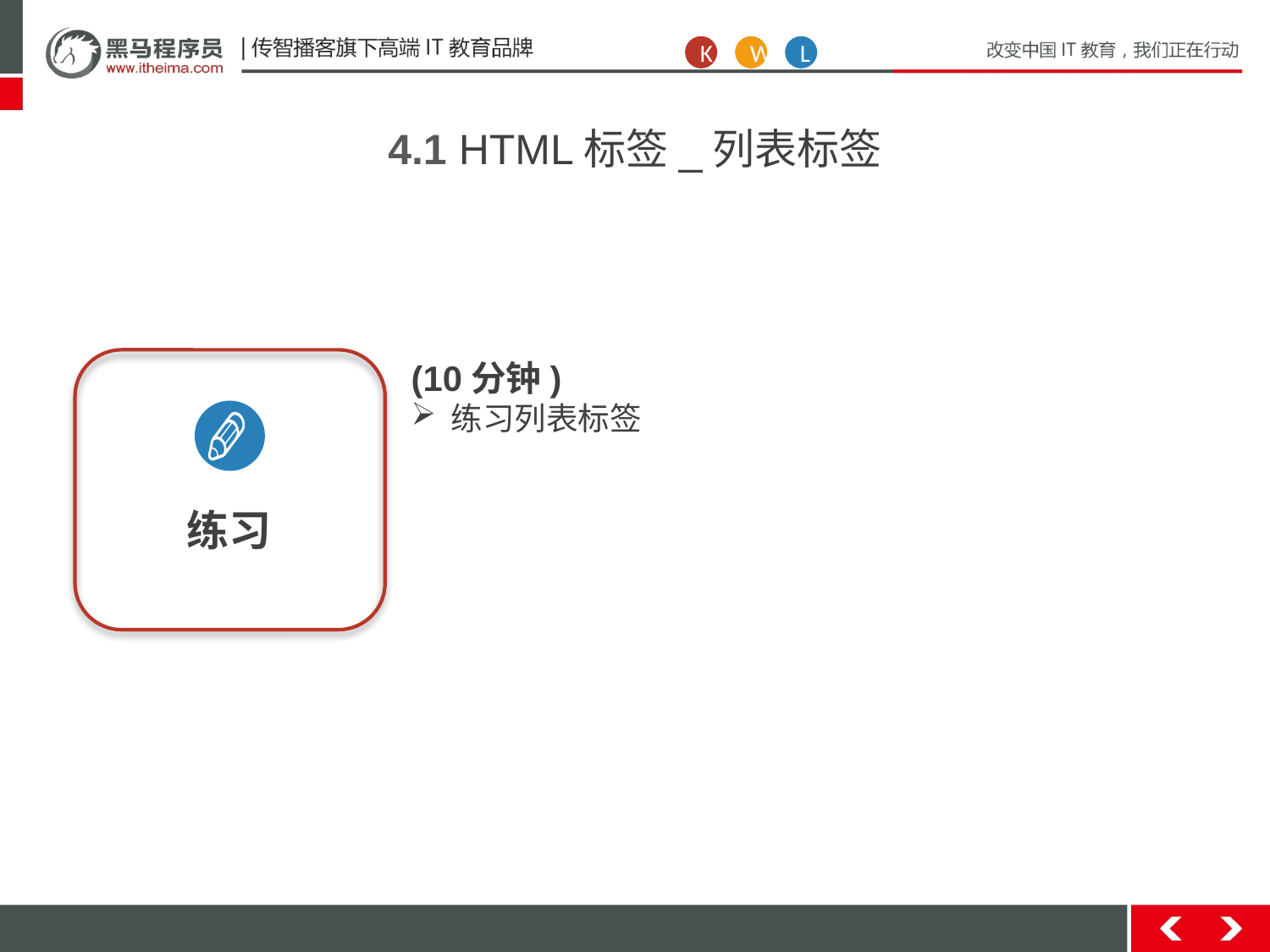

K
W
L
4.1 HTML标签_列表标签

练习
(10分钟)
练习列表标签